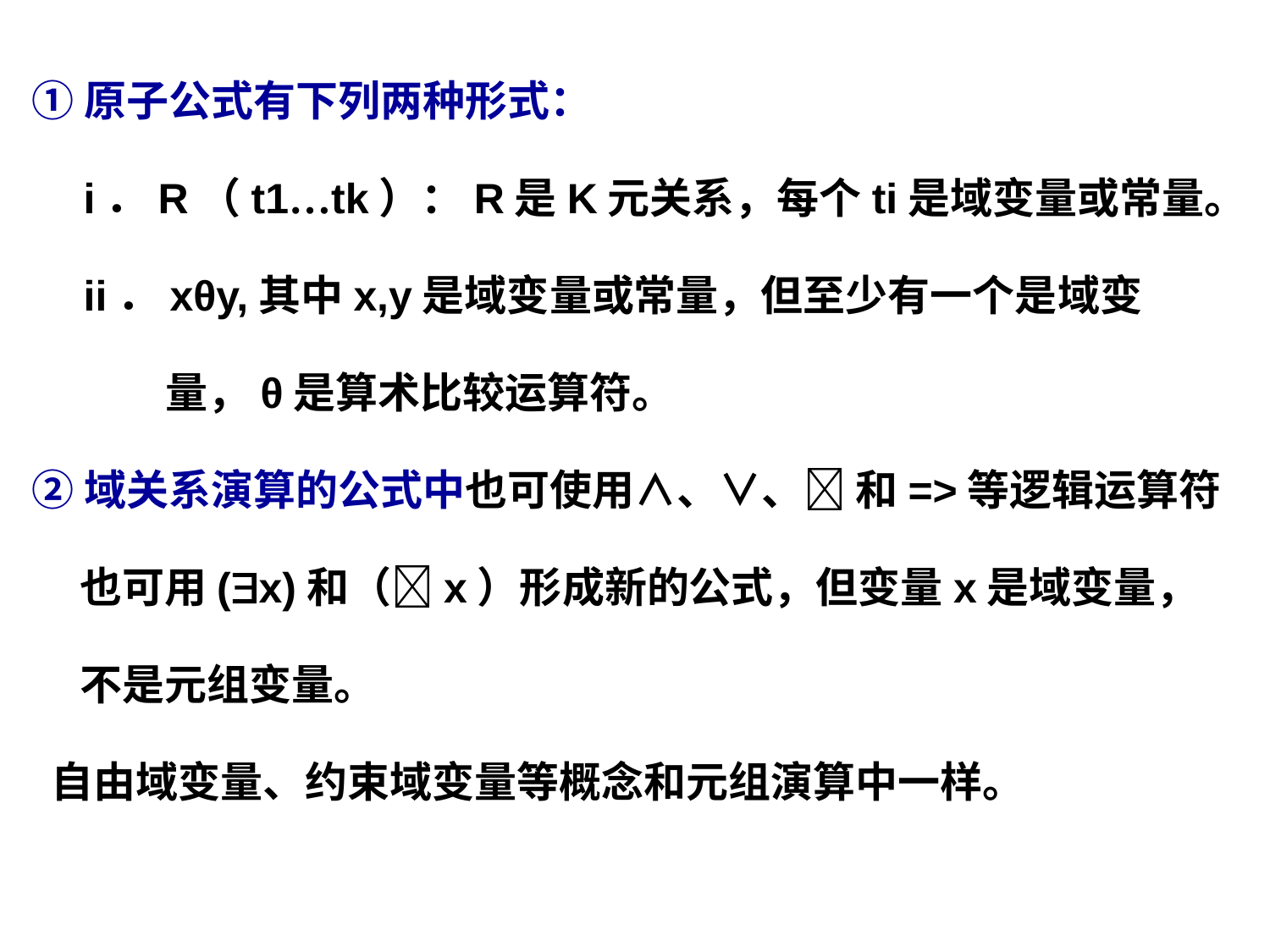

①原子公式有下列两种形式：
      i．R（t1…tk）：R是K元关系，每个ti是域变量或常量。
      ii．xθy,其中x,y是域变量或常量，但至少有一个是域变
               量，θ是算术比较运算符。
  ②域关系演算的公式中也可使用∧、∨、¬ 和=>等逻辑运算符
      也可用(∃x)和（∀x）形成新的公式，但变量x是域变量，
      不是元组变量。
   自由域变量、约束域变量等概念和元组演算中一样。